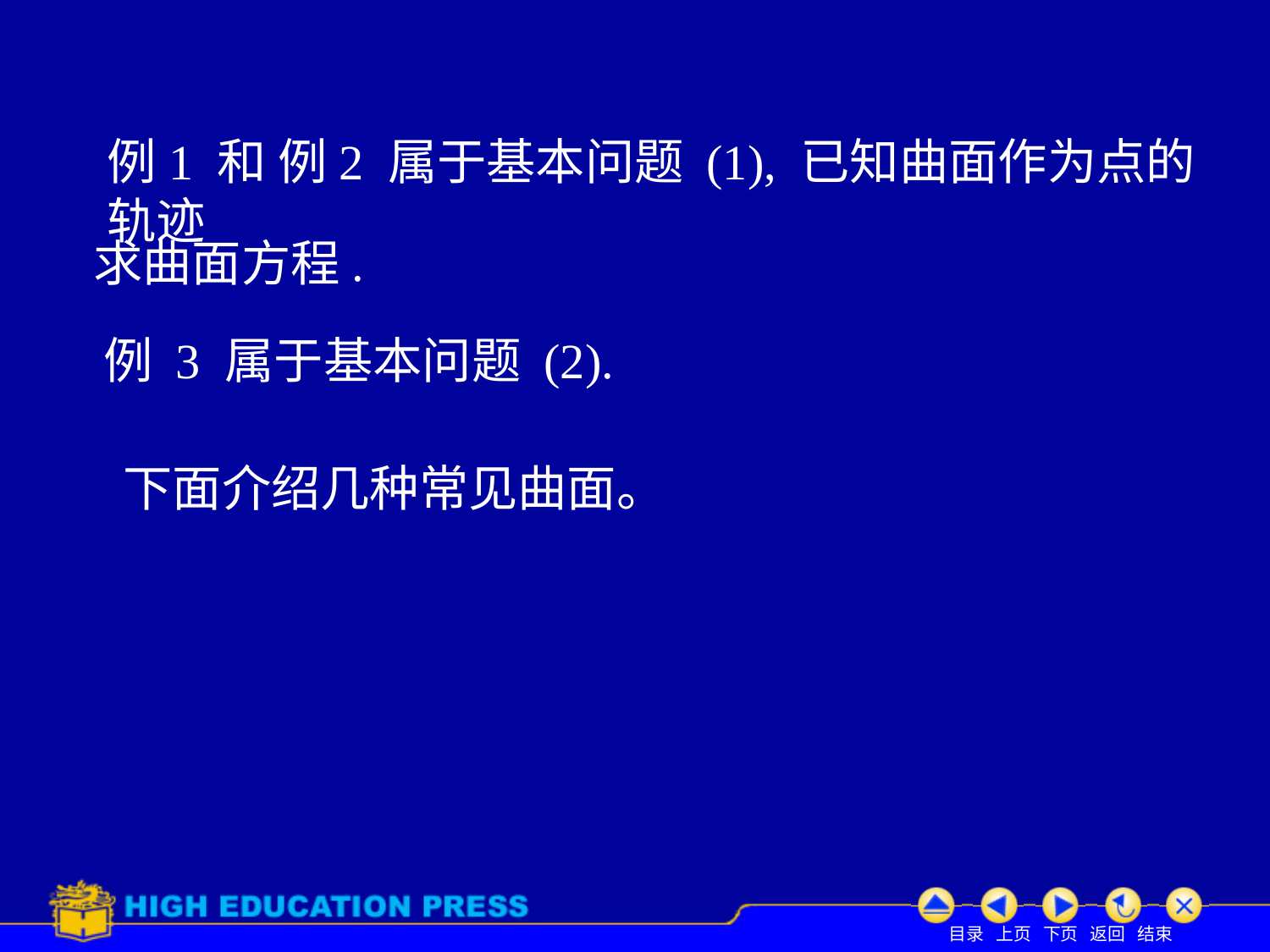

例1 和 例2 属于基本问题 (1), 已知曲面作为点的轨迹
求曲面方程.
例 3 属于基本问题 (2).
下面介绍几种常见曲面。